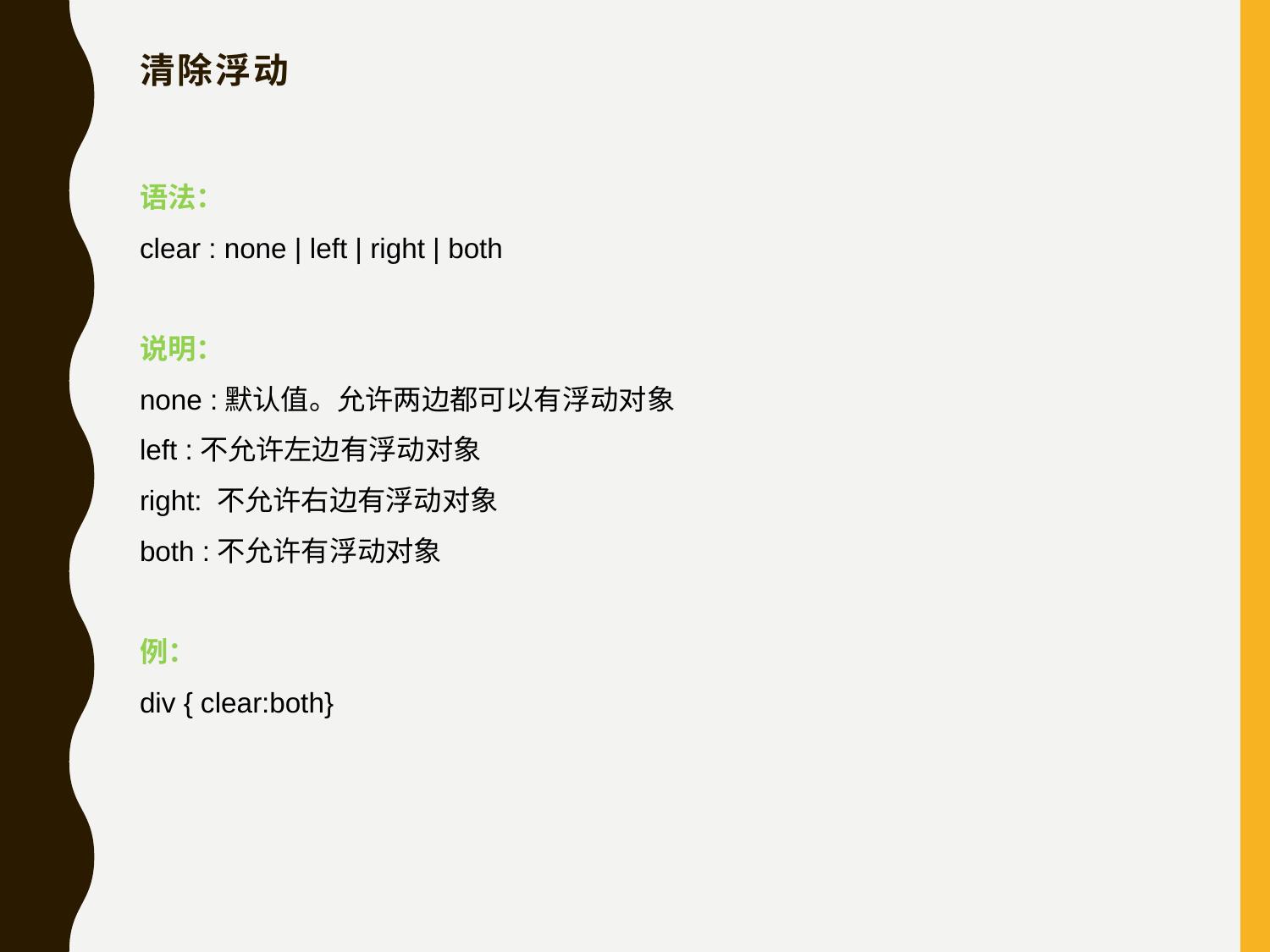

# 清除浮动
语法：
clear : none | left | right | both

说明：
none :默认值。允许两边都可以有浮动对象
left :不允许左边有浮动对象
right: 不允许右边有浮动对象
both :不允许有浮动对象

例：
div { clear:both}